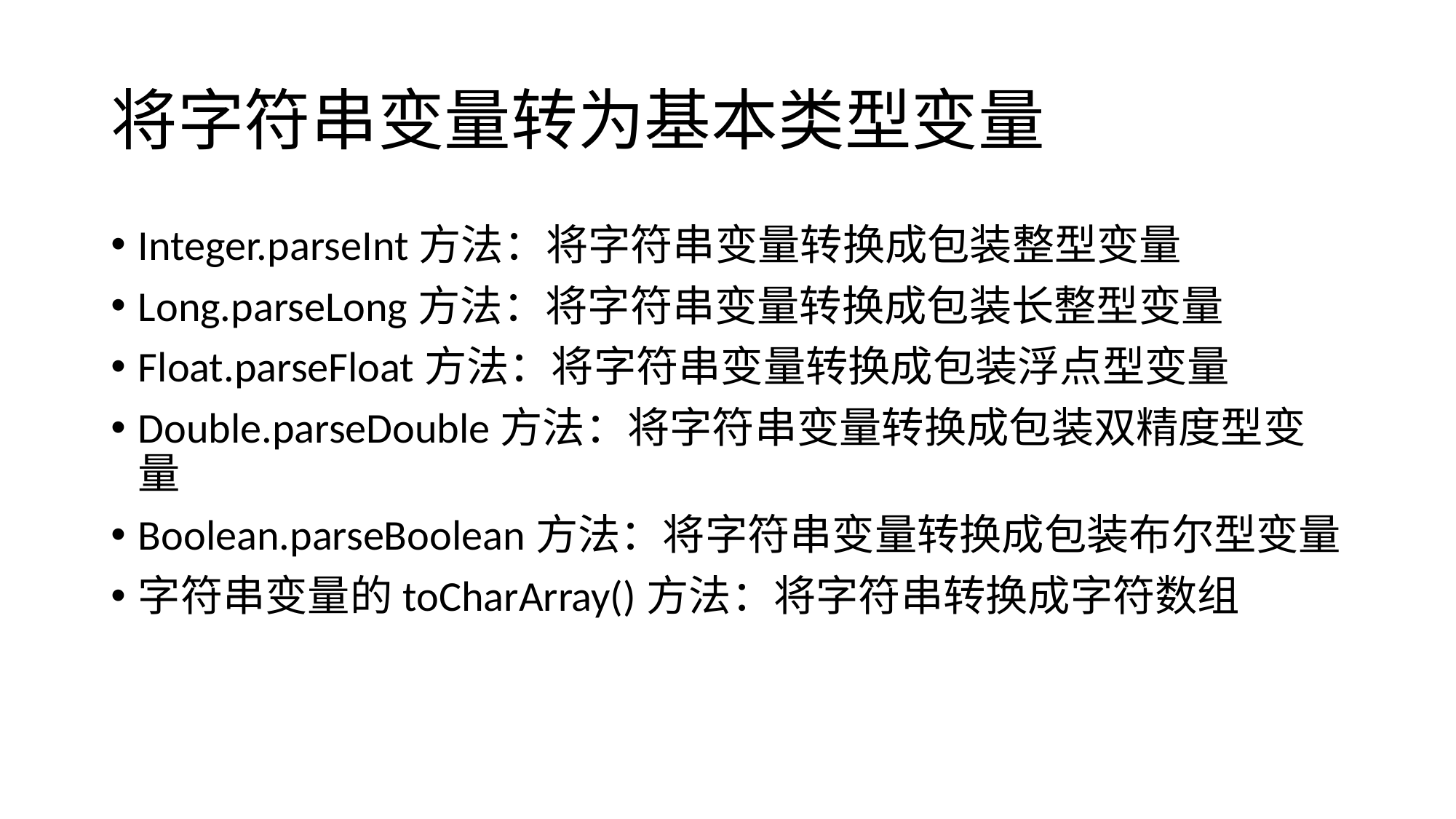

# 将字符串变量转为基本类型变量
Integer.parseInt方法：将字符串变量转换成包装整型变量
Long.parseLong方法：将字符串变量转换成包装长整型变量
Float.parseFloat方法：将字符串变量转换成包装浮点型变量
Double.parseDouble方法：将字符串变量转换成包装双精度型变量
Boolean.parseBoolean方法：将字符串变量转换成包装布尔型变量
字符串变量的toCharArray()方法：将字符串转换成字符数组